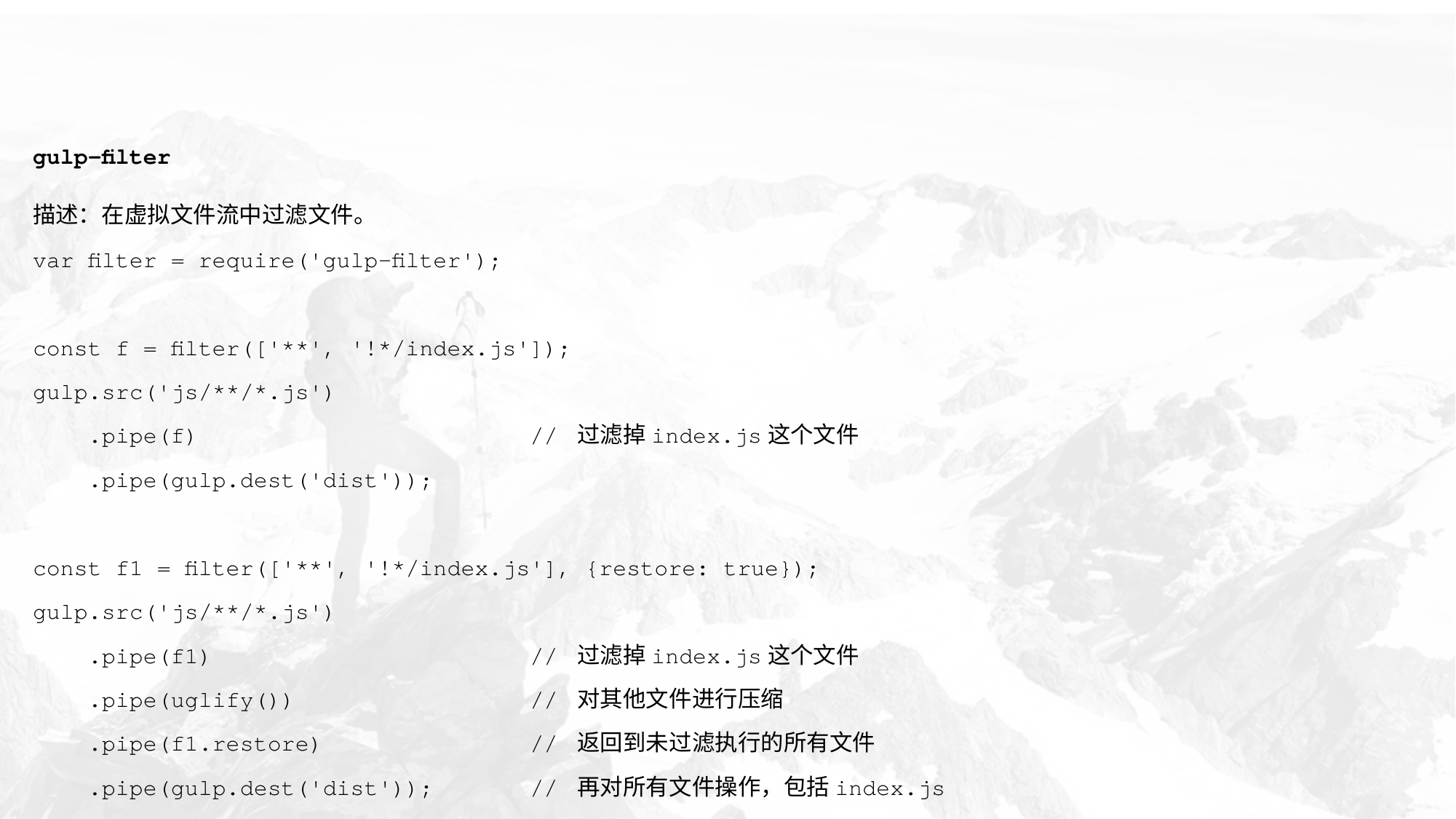

gulp-filter
描述：在虚拟文件流中过滤文件。
var filter = require('gulp-filter');

const f = filter(['**', '!*/index.js']);
gulp.src('js/**/*.js')
    .pipe(f)                        // 过滤掉index.js这个文件
    .pipe(gulp.dest('dist'));

const f1 = filter(['**', '!*/index.js'], {restore: true});
gulp.src('js/**/*.js')
    .pipe(f1)                       // 过滤掉index.js这个文件
    .pipe(uglify())                 // 对其他文件进行压缩
    .pipe(f1.restore)               // 返回到未过滤执行的所有文件
    .pipe(gulp.dest('dist'));       // 再对所有文件操作，包括index.js